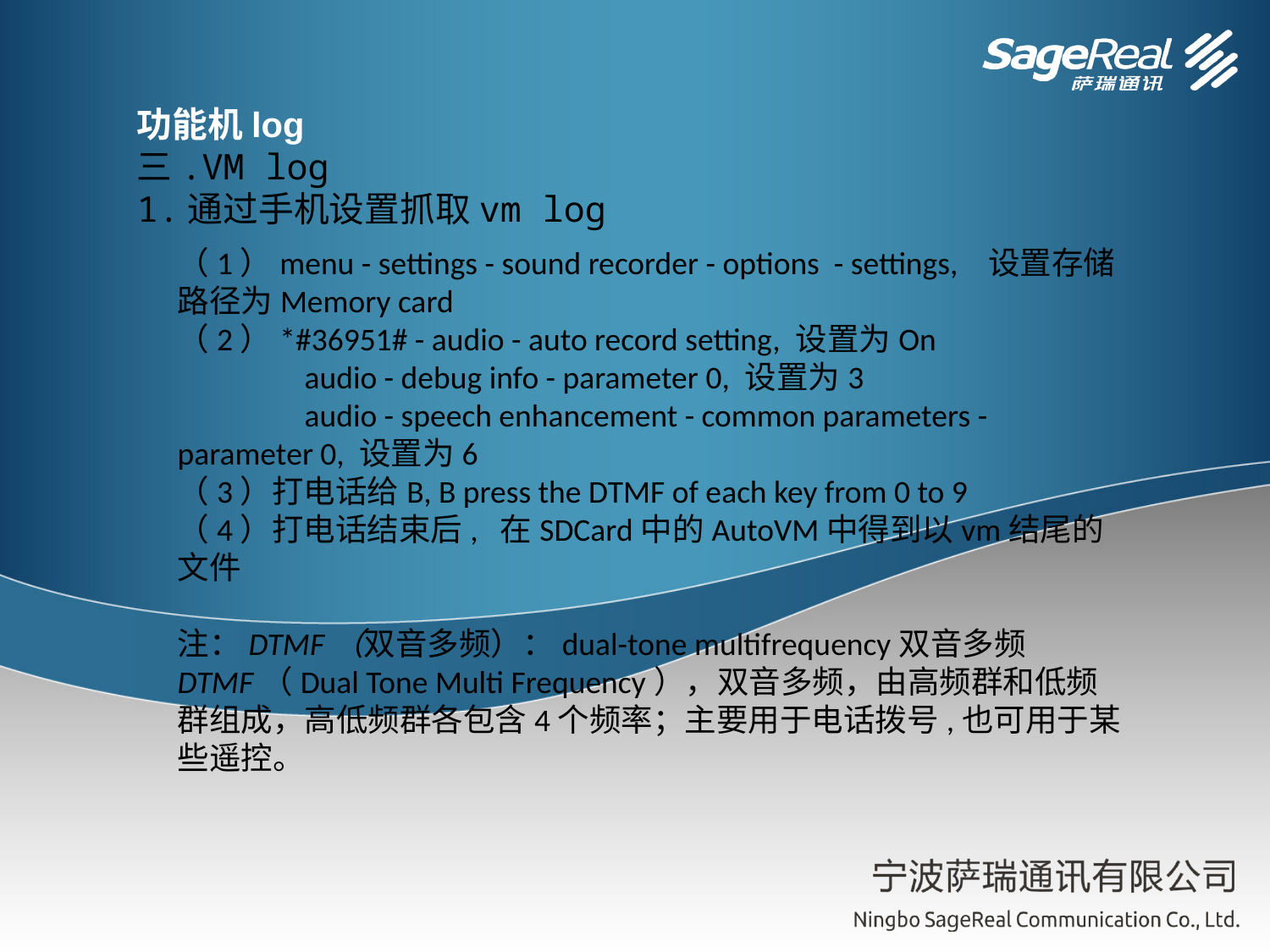

功能机log
三.VM log
1.通过手机设置抓取vm log
（1）menu - settings - sound recorder - options  - settings,   设置存储路径为Memory card
（2）*#36951# - audio - auto record setting, 设置为On
	audio - debug info - parameter 0, 设置为3
	audio - speech enhancement - common parameters - 	parameter 0, 设置为6
（3）打电话给B, B press the DTMF of each key from 0 to 9
（4）打电话结束后,  在SDCard中的AutoVM中得到以vm结尾的文件

注：DTMF（双音多频）：dual-tone multifrequency双音多频 DTMF（Dual Tone Multi Frequency），双音多频，由高频群和低频群组成，高低频群各包含4个频率；主要用于电话拨号,也可用于某些遥控。